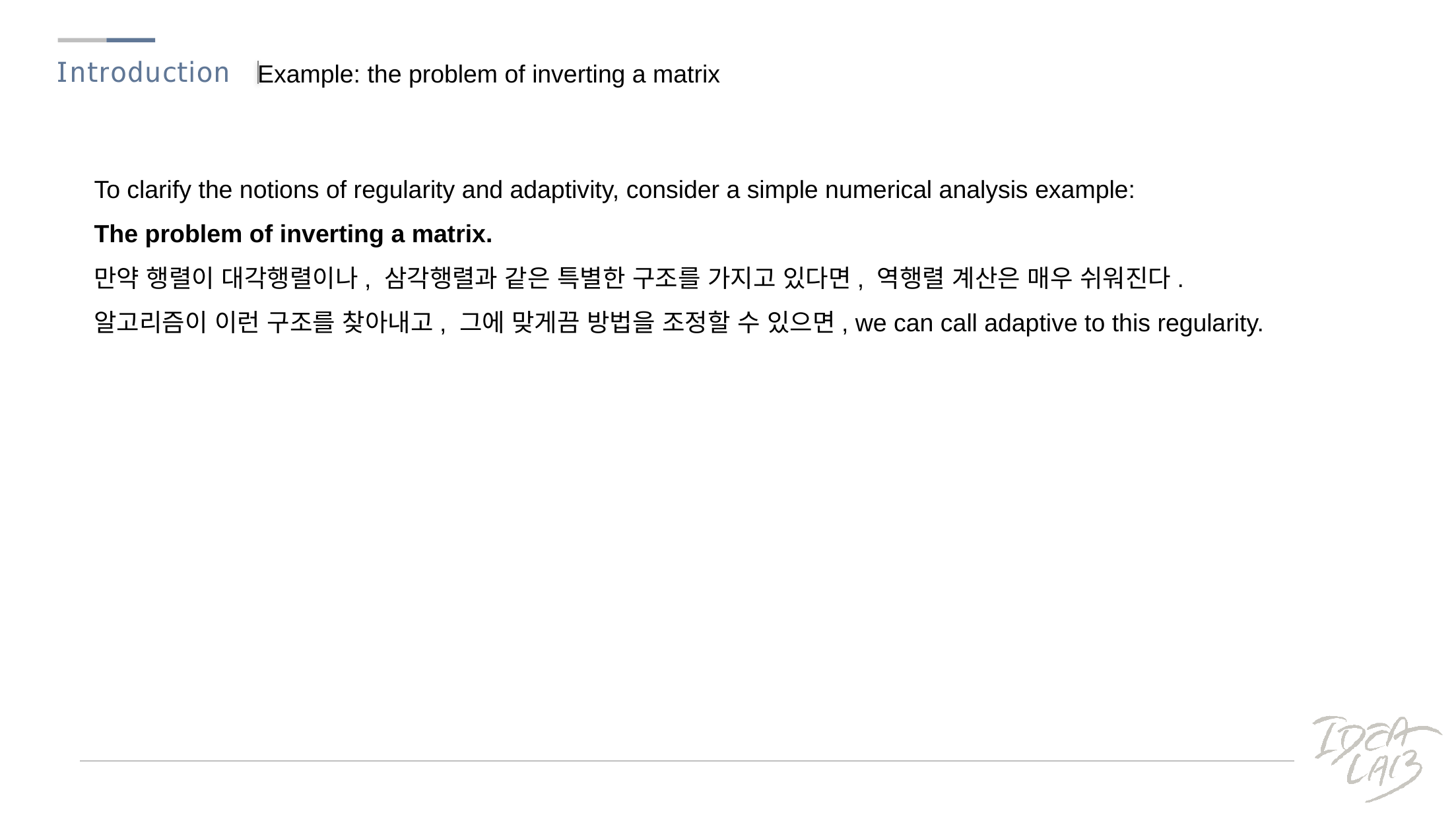

Introduction
Example: the problem of inverting a matrix
To clarify the notions of regularity and adaptivity, consider a simple numerical analysis example:
The problem of inverting a matrix.
만약 행렬이 대각행렬이나, 삼각행렬과 같은 특별한 구조를 가지고 있다면, 역행렬 계산은 매우 쉬워진다.
알고리즘이 이런 구조를 찾아내고, 그에 맞게끔 방법을 조정할 수 있으면, we can call adaptive to this regularity.